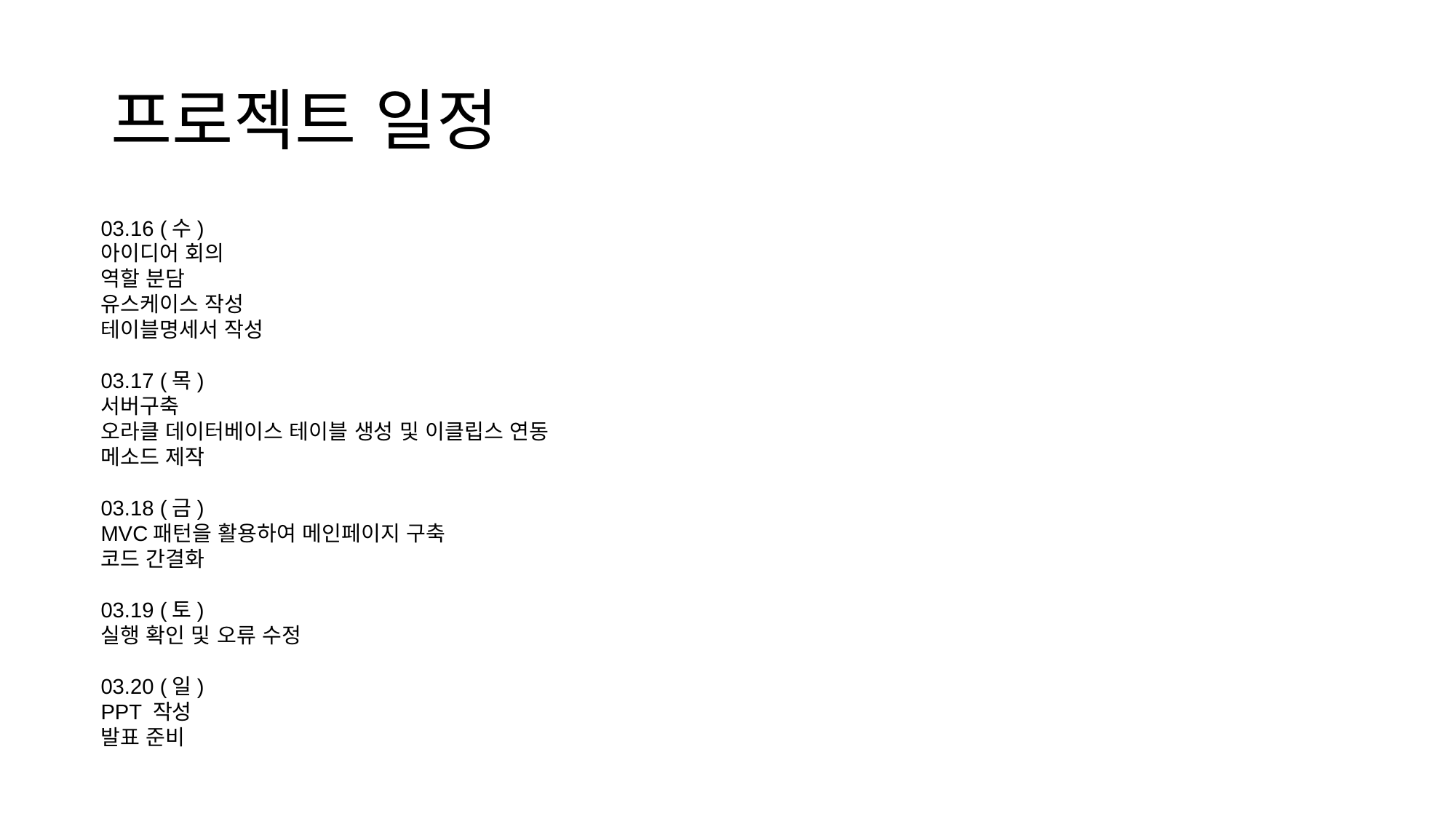

# 프로젝트 일정
03.16 (수)
아이디어 회의
역할 분담
유스케이스 작성
테이블명세서 작성
03.17 (목)
서버구축
오라클 데이터베이스 테이블 생성 및 이클립스 연동
메소드 제작

03.18 (금)
MVC패턴을 활용하여 메인페이지 구축
코드 간결화

03.19 (토)
실행 확인 및 오류 수정
03.20 (일)
PPT 작성
발표 준비